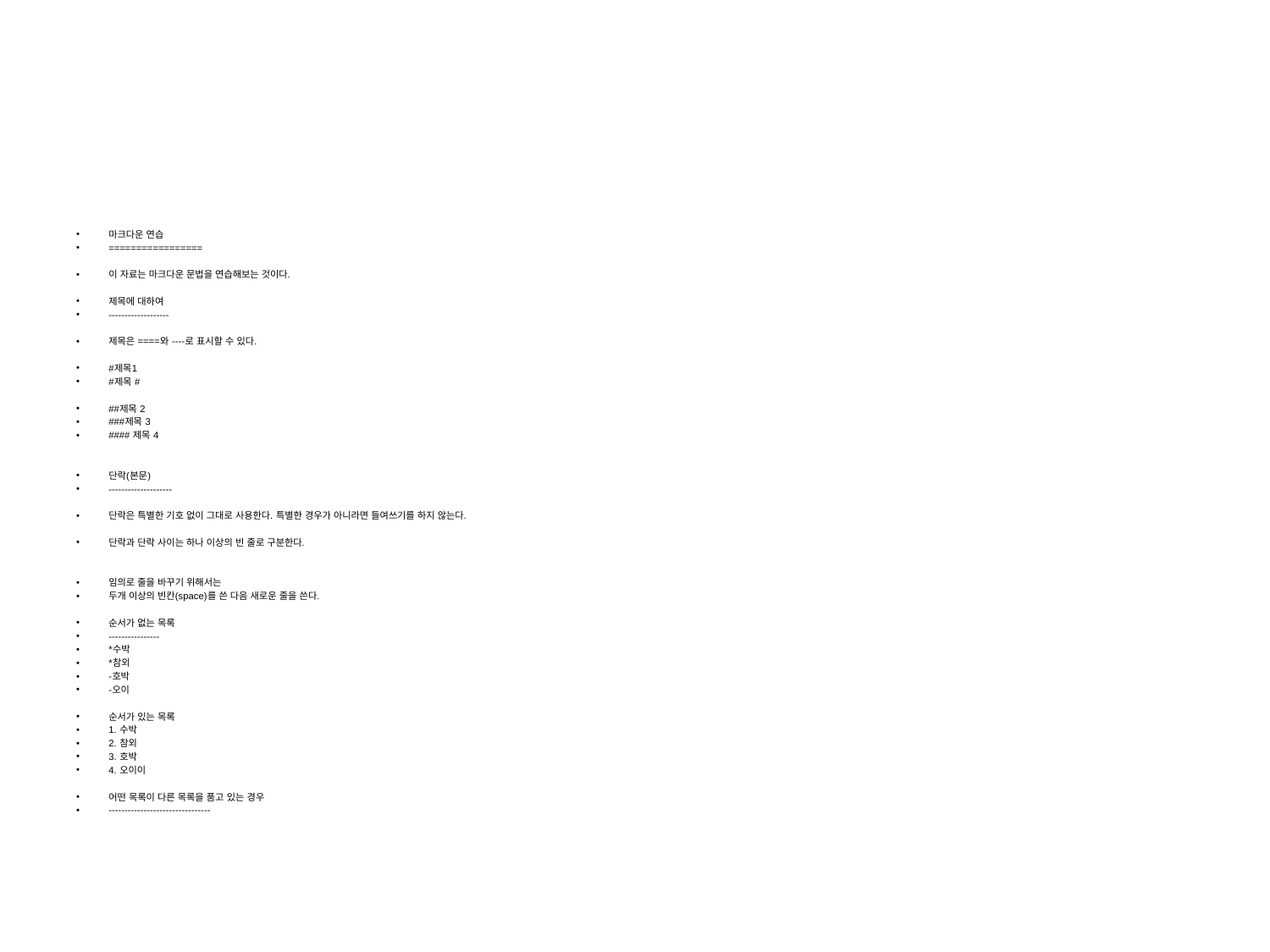

#
마크다운 연습
=================

이 자료는 마크다운 문법을 연습해보는 것이다.

제목에 대하여
-------------------

제목은 ====와 ----로 표시할 수 있다.

#제목1
#제목 #

##제목 2
###제목 3
#### 제목 4

단락(본문)
--------------------

단락은 특별한 기호 없이 그대로 사용한다. 특별한 경우가 아니라면 들여쓰기를 하지 않는다.

단락과 단락 사이는 하나 이상의 빈 줄로 구분한다.

임의로 줄을 바꾸기 위해서는
두개 이상의 빈칸(space)를 쓴 다음 새로운 줄을 쓴다.

순서가 없는 목록
----------------
*수박
*참외
-호박
-오이

순서가 있는 목록
1. 수박
2. 참외
3. 호박
4. 오이이

어떤 목록이 다른 목록을 품고 있는 경우
--------------------------------